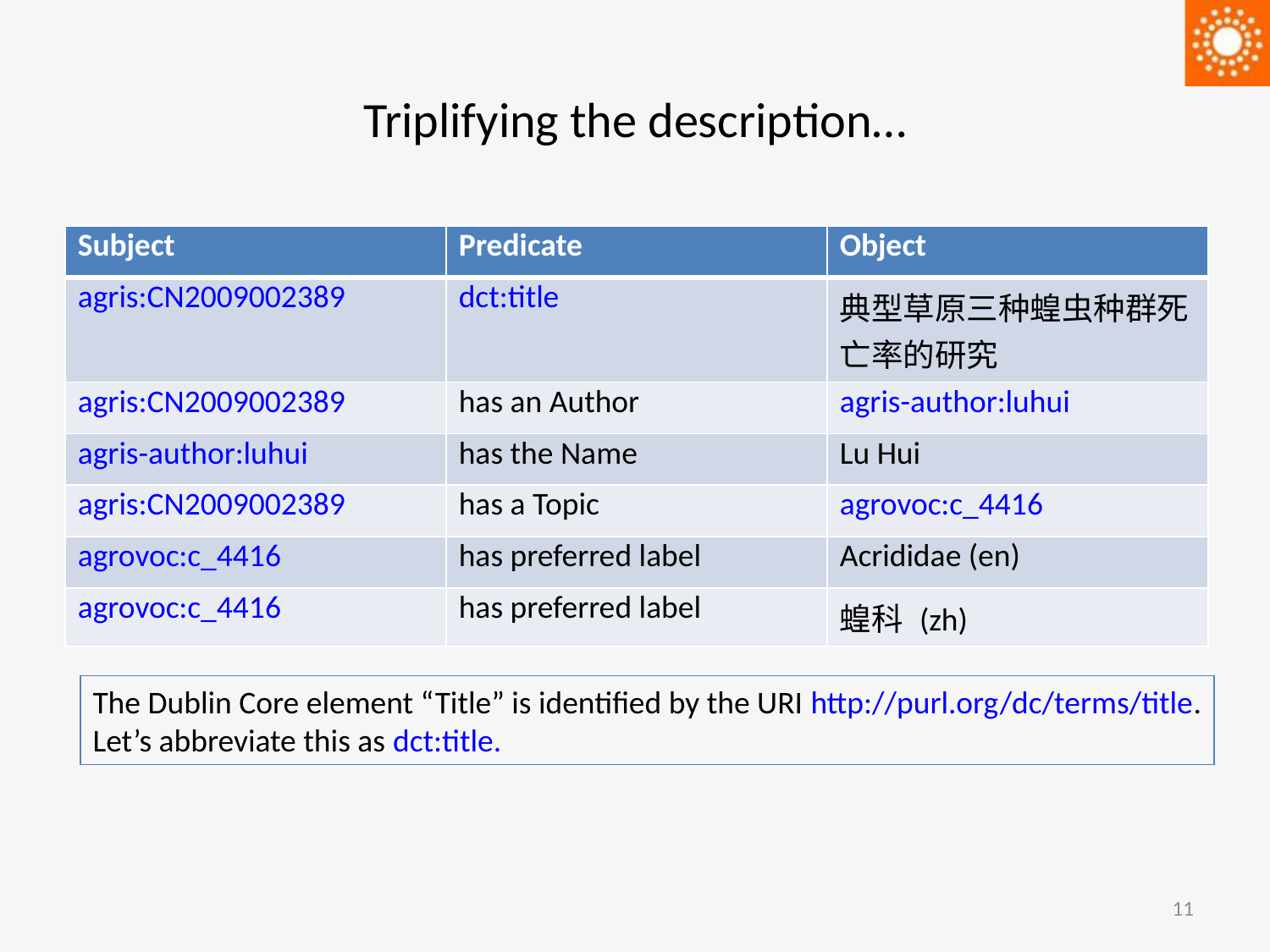

# Triplifying the description…
| Subject | Predicate | Object |
| --- | --- | --- |
| agris:CN2009002389 | dct:title | 典型草原三种蝗虫种群死亡率的研究 |
| agris:CN2009002389 | has an Author | agris-author:luhui |
| agris-author:luhui | has the Name | Lu Hui |
| agris:CN2009002389 | has a Topic | agrovoc:c\_4416 |
| agrovoc:c\_4416 | has preferred label | Acrididae (en) |
| agrovoc:c\_4416 | has preferred label | 蝗科 (zh) |
The Dublin Core element “Title” is identified by the URI http://purl.org/dc/terms/title.
Let’s abbreviate this as dct:title.
11